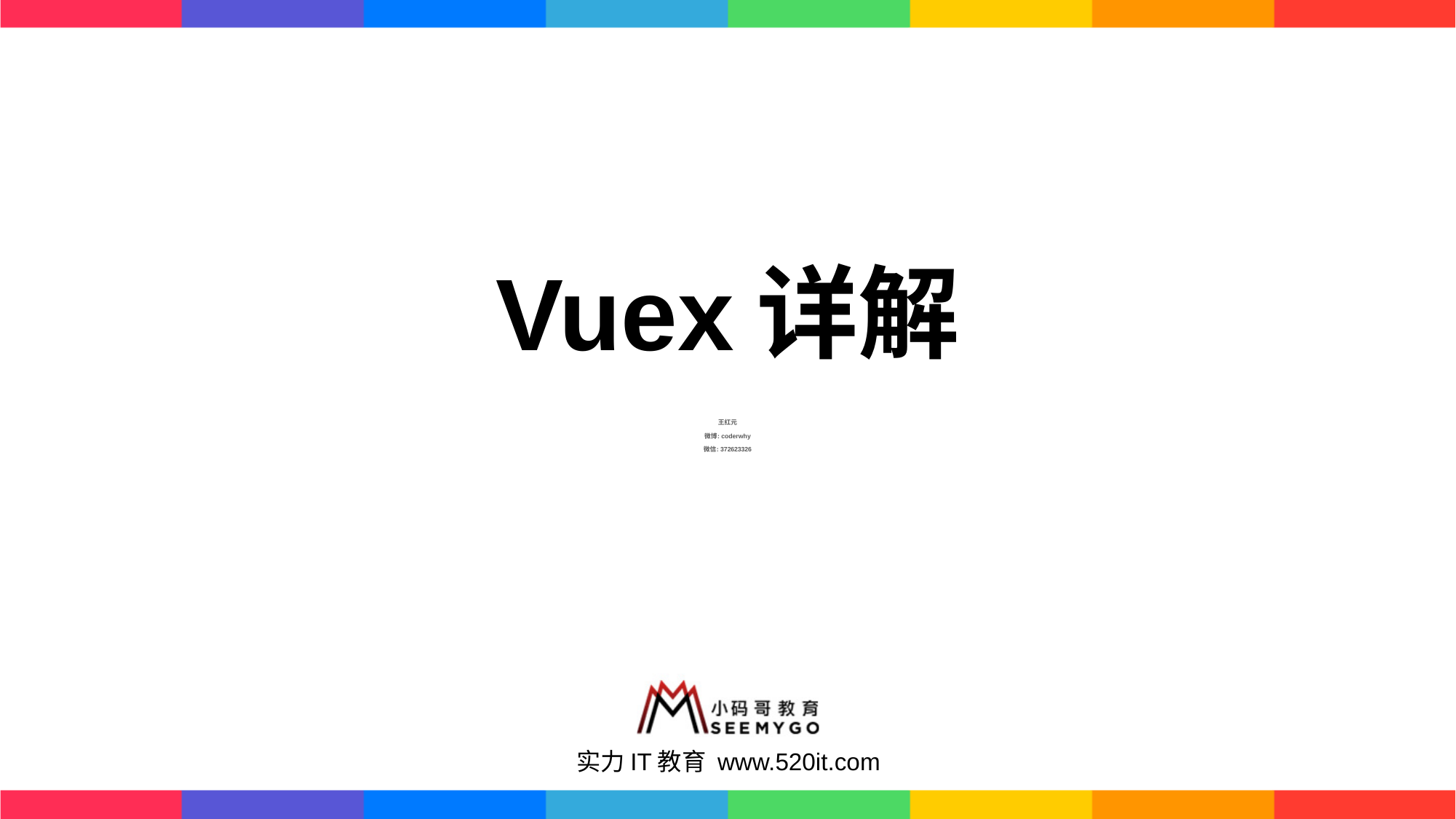

# Vuex详解
王红元
微博: coderwhy
微信: 372623326